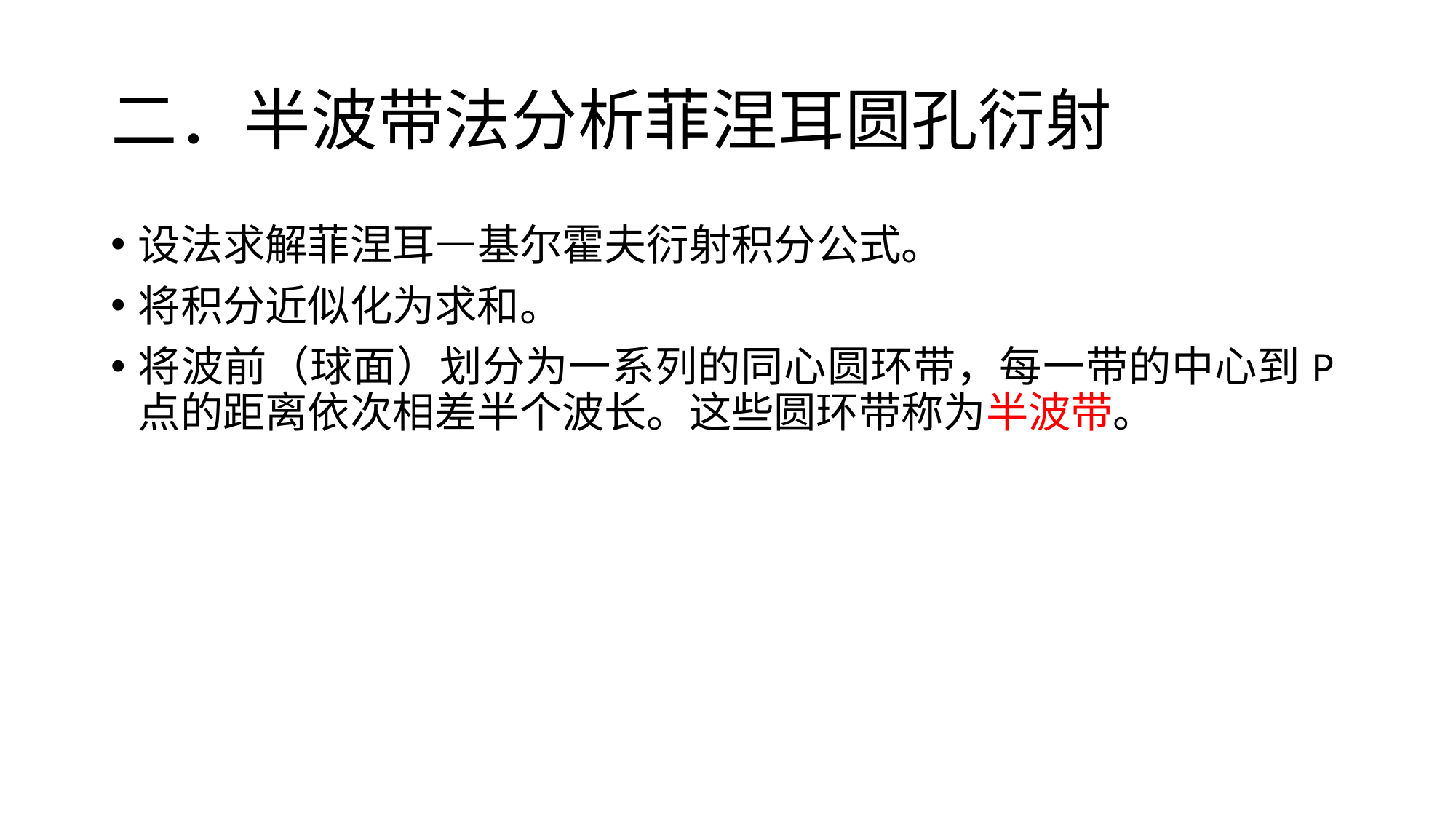

# 二．半波带法分析菲涅耳圆孔衍射
设法求解菲涅耳—基尔霍夫衍射积分公式。
将积分近似化为求和。
将波前（球面）划分为一系列的同心圆环带，每一带的中心到P点的距离依次相差半个波长。这些圆环带称为半波带。